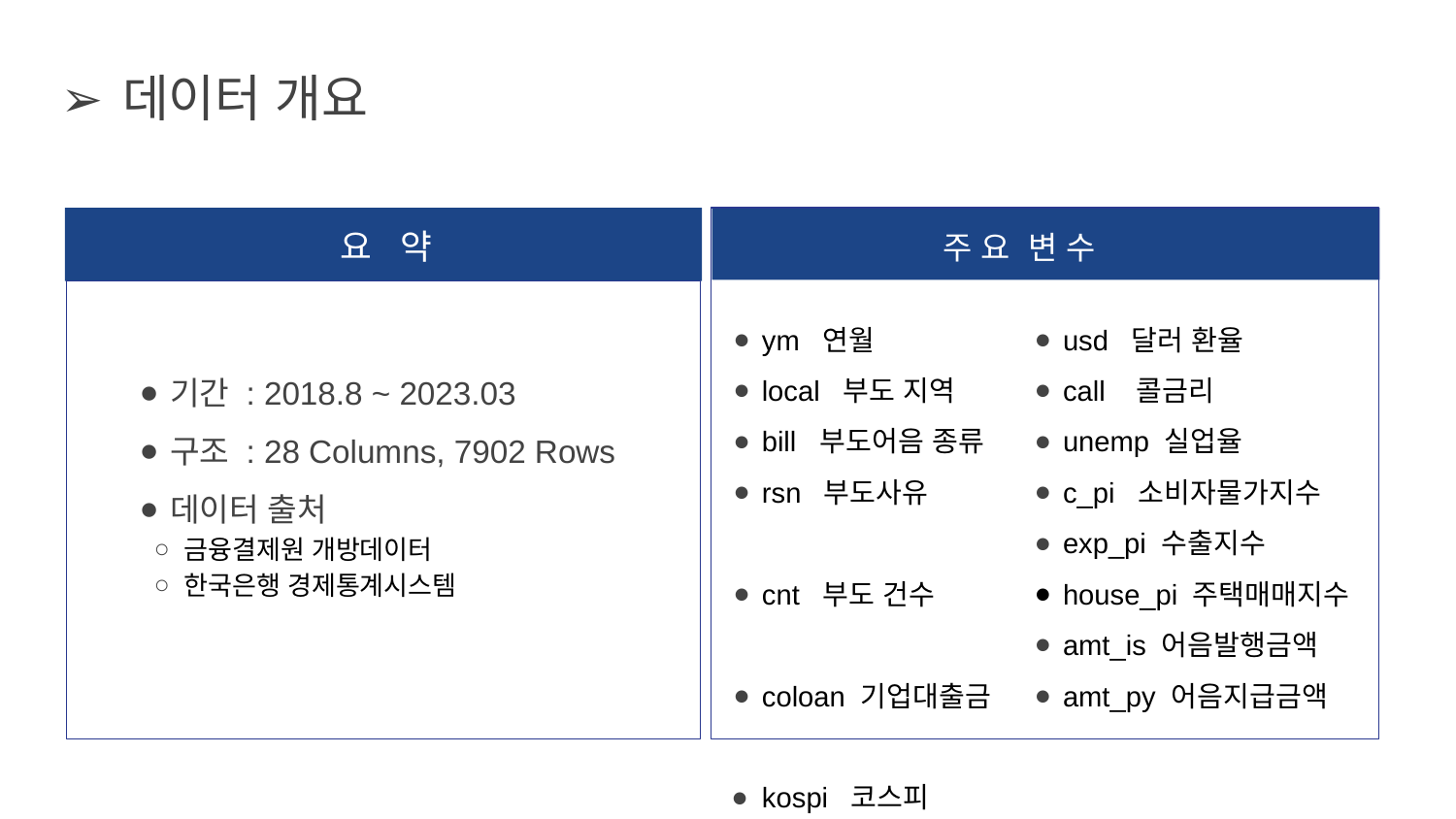

# 데이터 개요

요   약
주 요  변 수

ym  연월
local  부도 지역
bill  부도어음 종류
rsn  부도사유
cnt  부도 건수
coloan 기업대출금
kospi  코스피
bk_rate 부도율

usd  달러 환율
call   콜금리
unemp 실업율
c_pi  소비자물가지수
exp_pi 수출지수
house_pi 주택매매지수
amt_is 어음발행금액
amt_py 어음지급금액
기간 : 2018.8 ~ 2023.03
구조 : 28 Columns, 7902 Rows
데이터 출처
금융결제원 개방데이터
한국은행 경제통계시스템